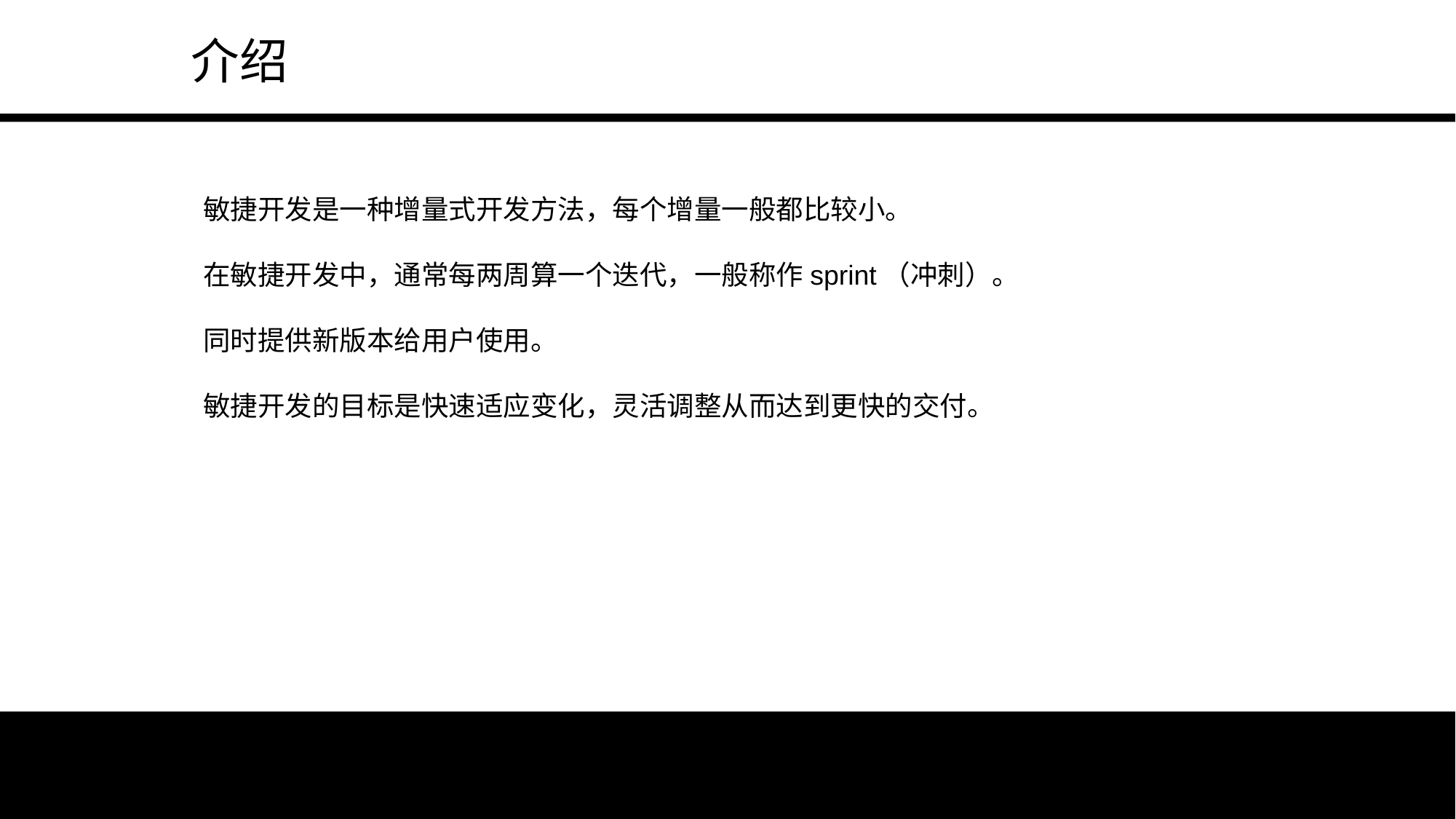

介绍

敏捷开发是一种增量式开发方法，每个增量一般都比较小。
在敏捷开发中，通常每两周算一个迭代，一般称作sprint（冲刺）。
同时提供新版本给用户使用。
敏捷开发的目标是快速适应变化，灵活调整从而达到更快的交付。